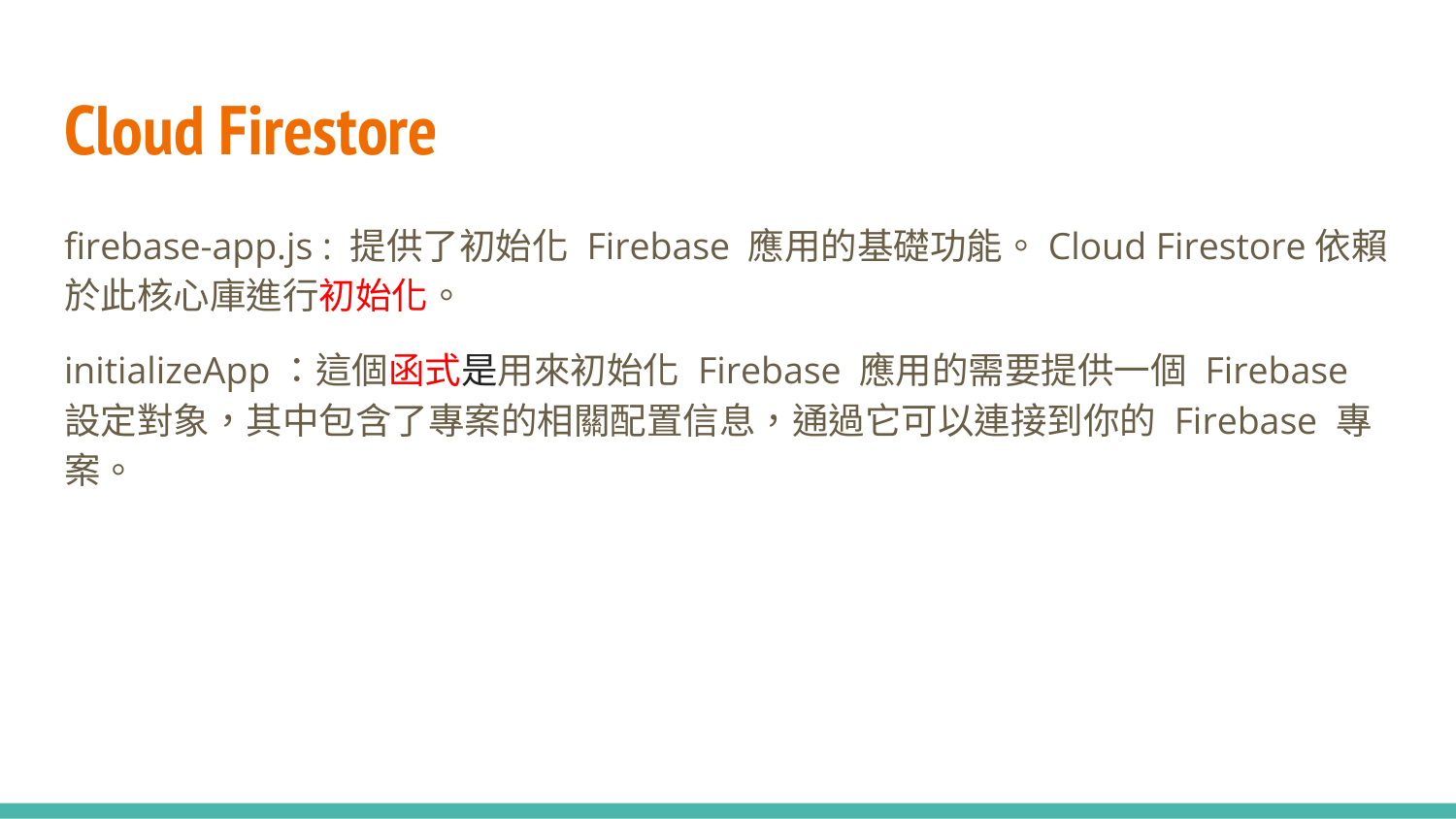

# Cloud Firestore
firebase-app.js : 提供了初始化 Firebase 應用的基礎功能。Cloud Firestore依賴於此核心庫進行初始化。
initializeApp：這個函式是用來初始化 Firebase 應用的需要提供一個 Firebase 設定對象，其中包含了專案的相關配置信息，通過它可以連接到你的 Firebase 專案。